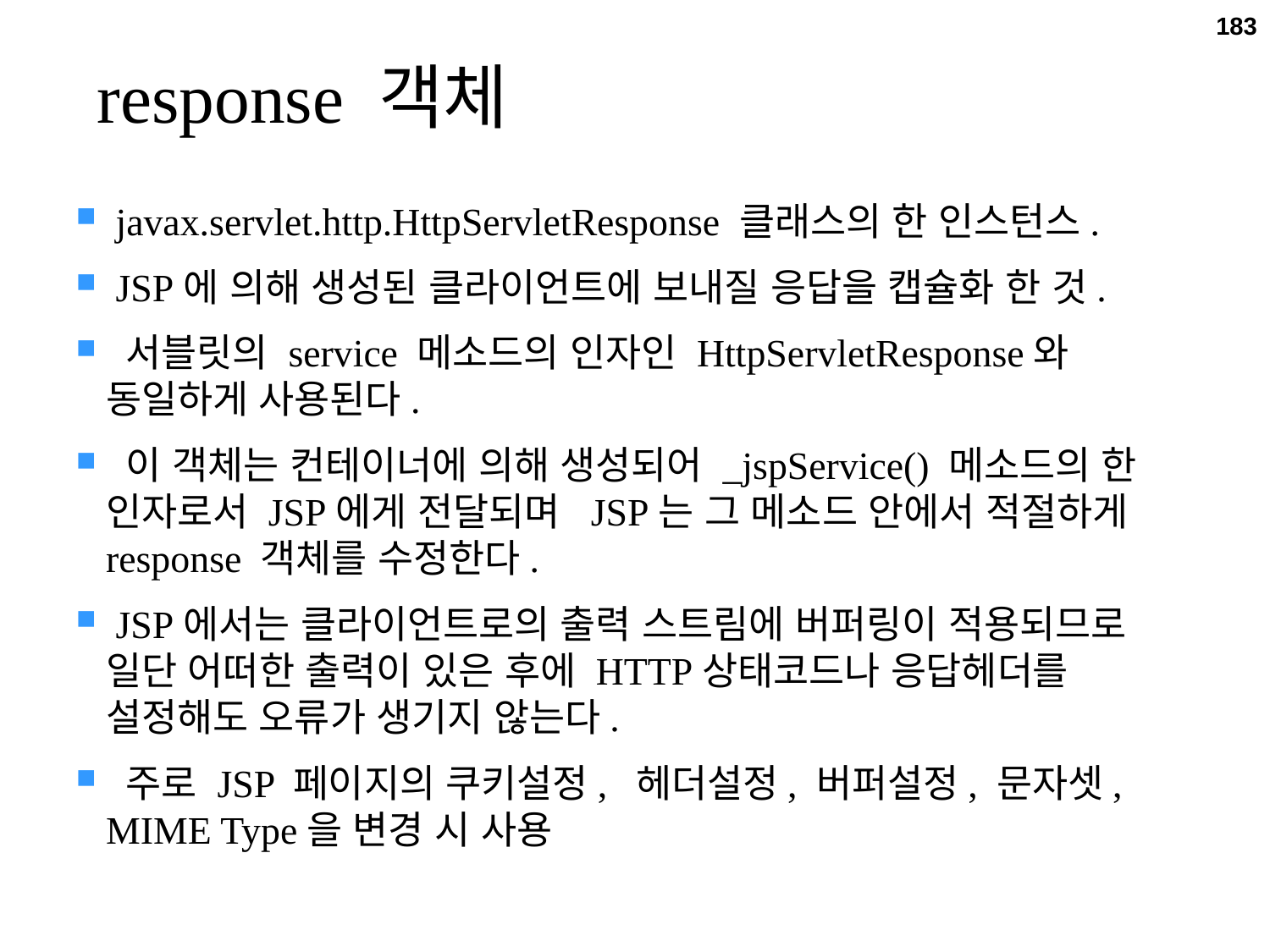

183
response 객체
 javax.servlet.http.HttpServletResponse 클래스의 한 인스턴스.
 JSP에 의해 생성된 클라이언트에 보내질 응답을 캡슐화 한 것.
 서블릿의 service 메소드의 인자인 HttpServletResponse와 동일하게 사용된다.
 이 객체는 컨테이너에 의해 생성되어 _jspService() 메소드의 한 인자로서 JSP에게 전달되며  JSP는 그 메소드 안에서 적절하게 response 객체를 수정한다.
 JSP에서는 클라이언트로의 출력 스트림에 버퍼링이 적용되므로 일단 어떠한 출력이 있은 후에 HTTP상태코드나 응답헤더를 설정해도 오류가 생기지 않는다.
 주로 JSP 페이지의 쿠키설정,  헤더설정, 버퍼설정, 문자셋, MIME Type을 변경 시 사용